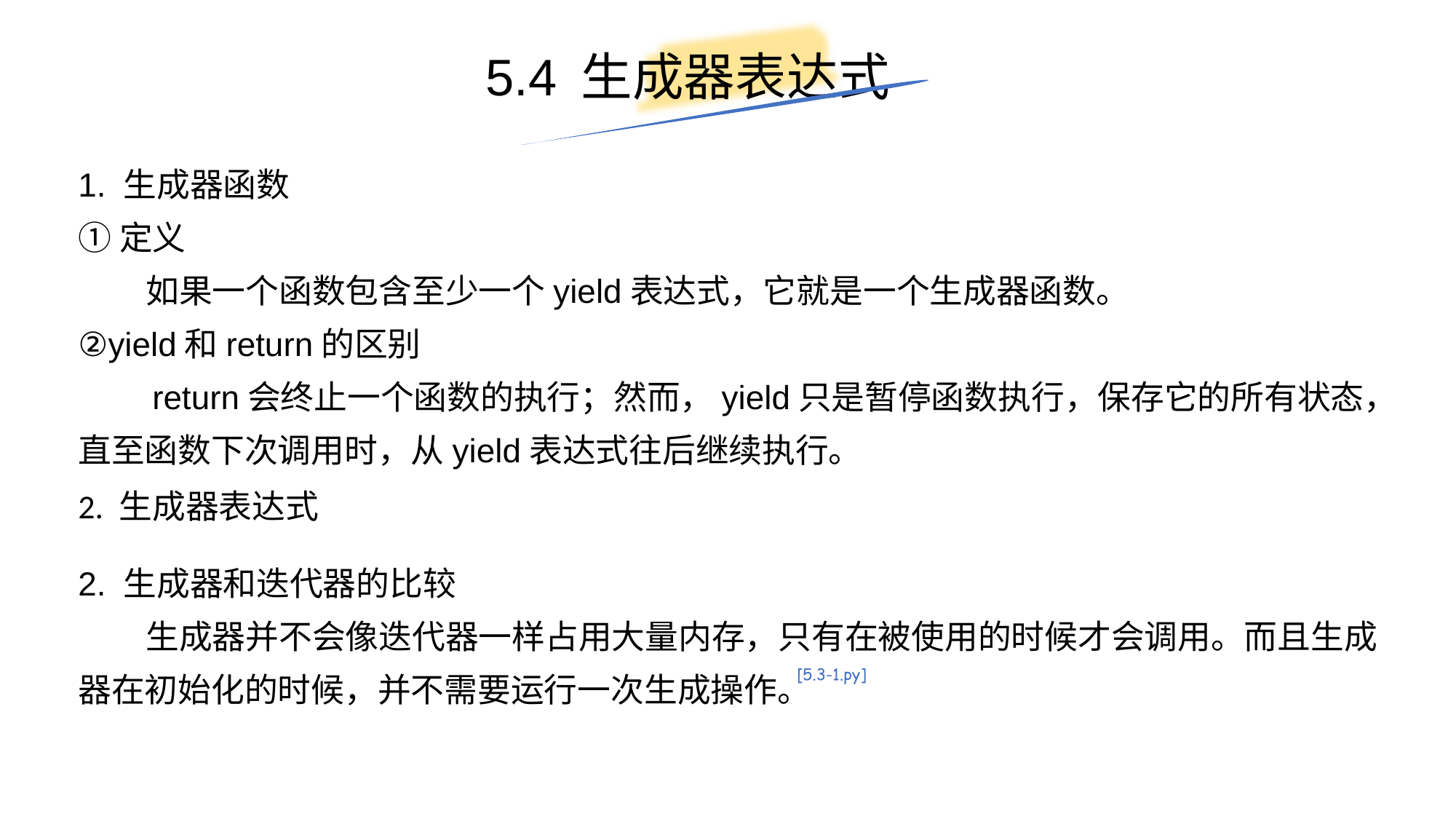

# 5.4 生成器表达式

1. 生成器函数
①定义
        如果一个函数包含至少一个yield表达式，它就是一个生成器函数。
②yield和return的区别
        return会终止一个函数的执行；然而，yield只是暂停函数执行，保存它的所有状态，直至函数下次调用时，从yield表达式往后继续执行。

2. 生成器表达式
2. 生成器和迭代器的比较
        生成器并不会像迭代器一样占用大量内存，只有在被使用的时候才会调用。而且生成器在初始化的时候，并不需要运行一次生成操作。
[5.3-1.py]